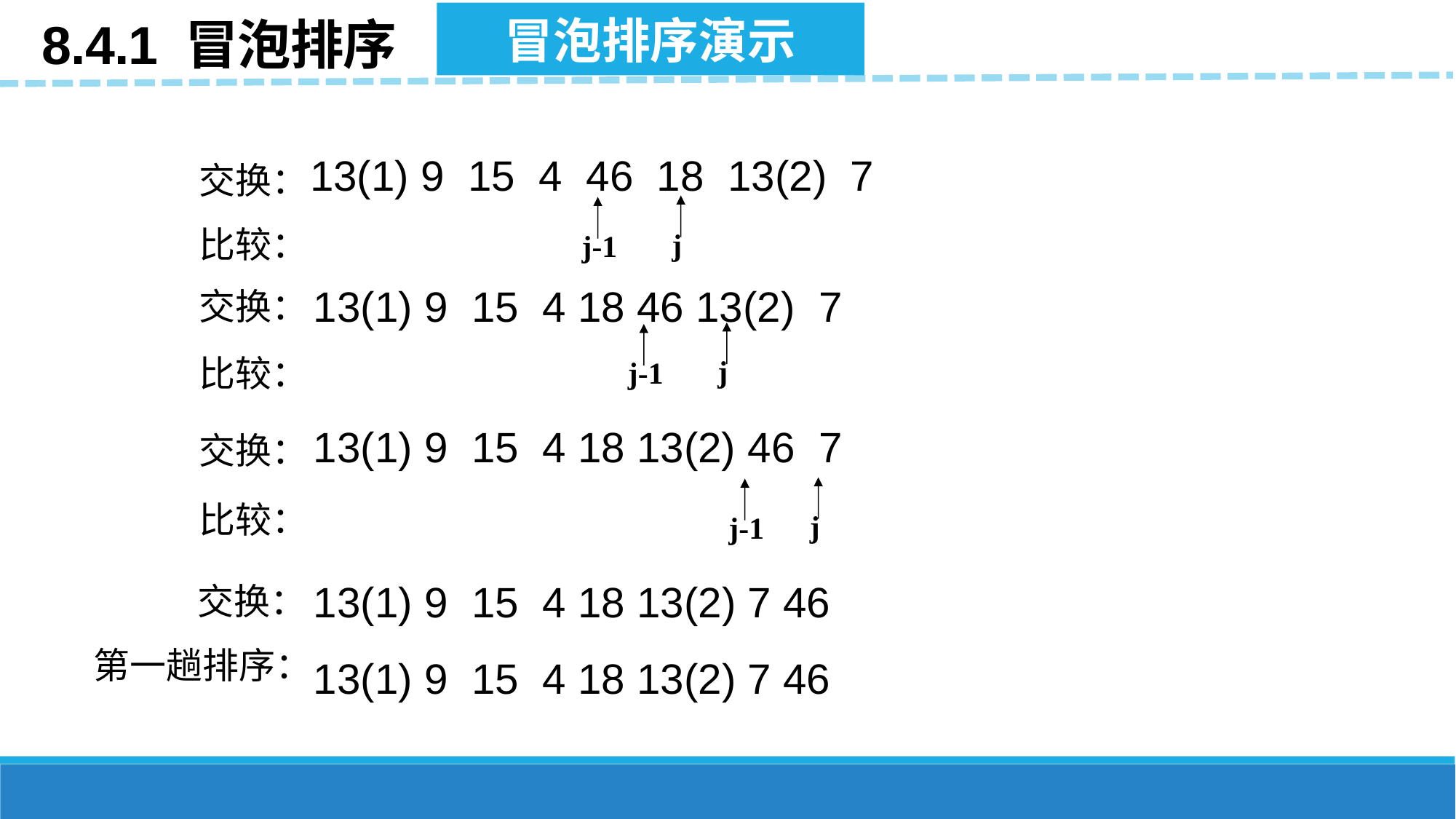

冒泡排序演示
8.4.1 冒泡排序
13(1) 9  15  4  46  18  13(2)  7
交换：

j

j-1
比较：
13(1) 9  15  4 18 46 13(2)  7
交换：

j

j-1
比较：
13(1) 9  15  4 18 13(2) 46  7
交换：

j

j-1
比较：
13(1) 9  15  4 18 13(2) 7 46
交换：
第一趟排序：
13(1) 9  15  4 18 13(2) 7 46